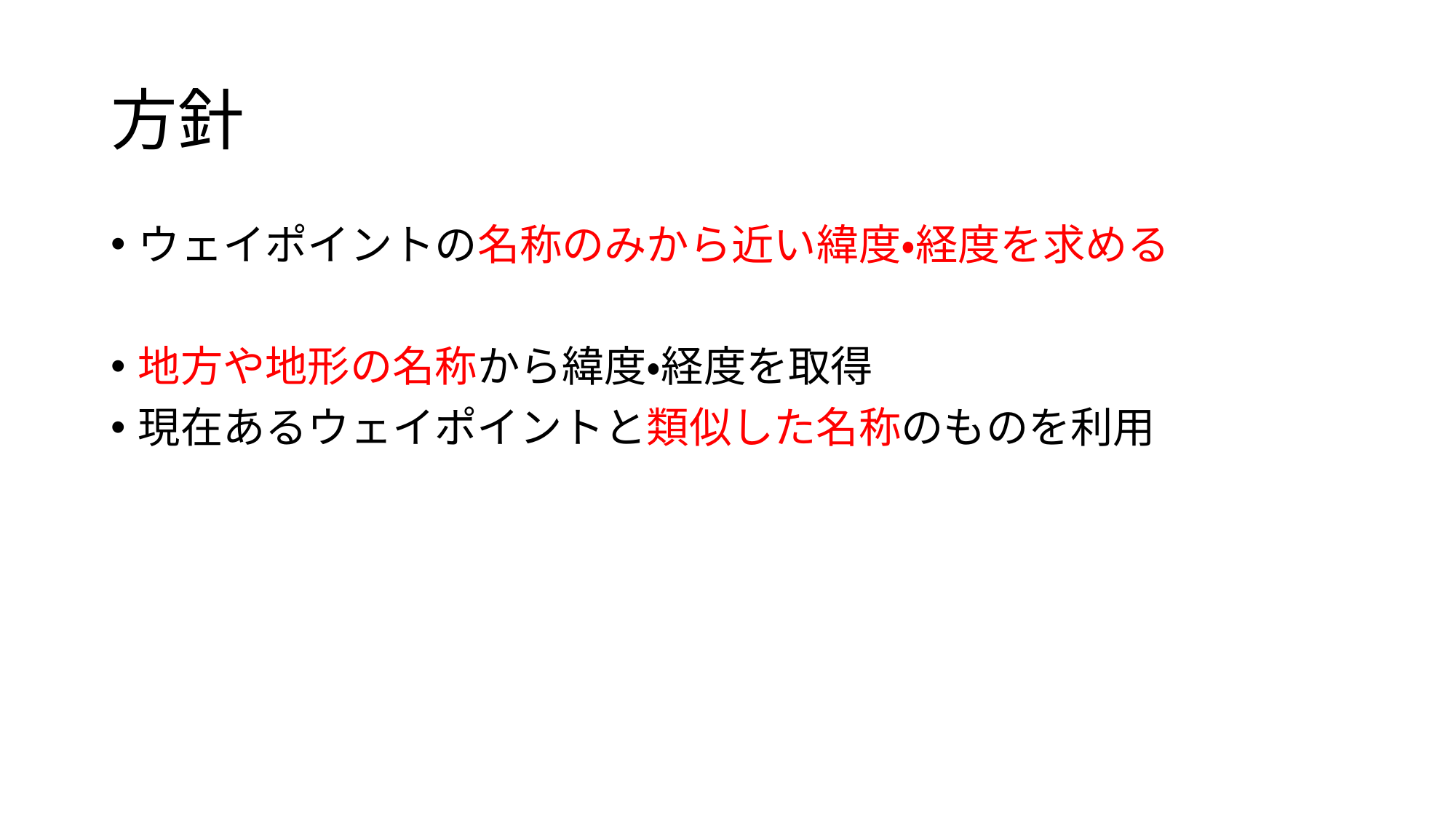

# 方針
ウェイポイントの名称のみから近い緯度・経度を求める

地方や地形の名称から緯度・経度を取得
現在あるウェイポイントと類似した名称のものを利用